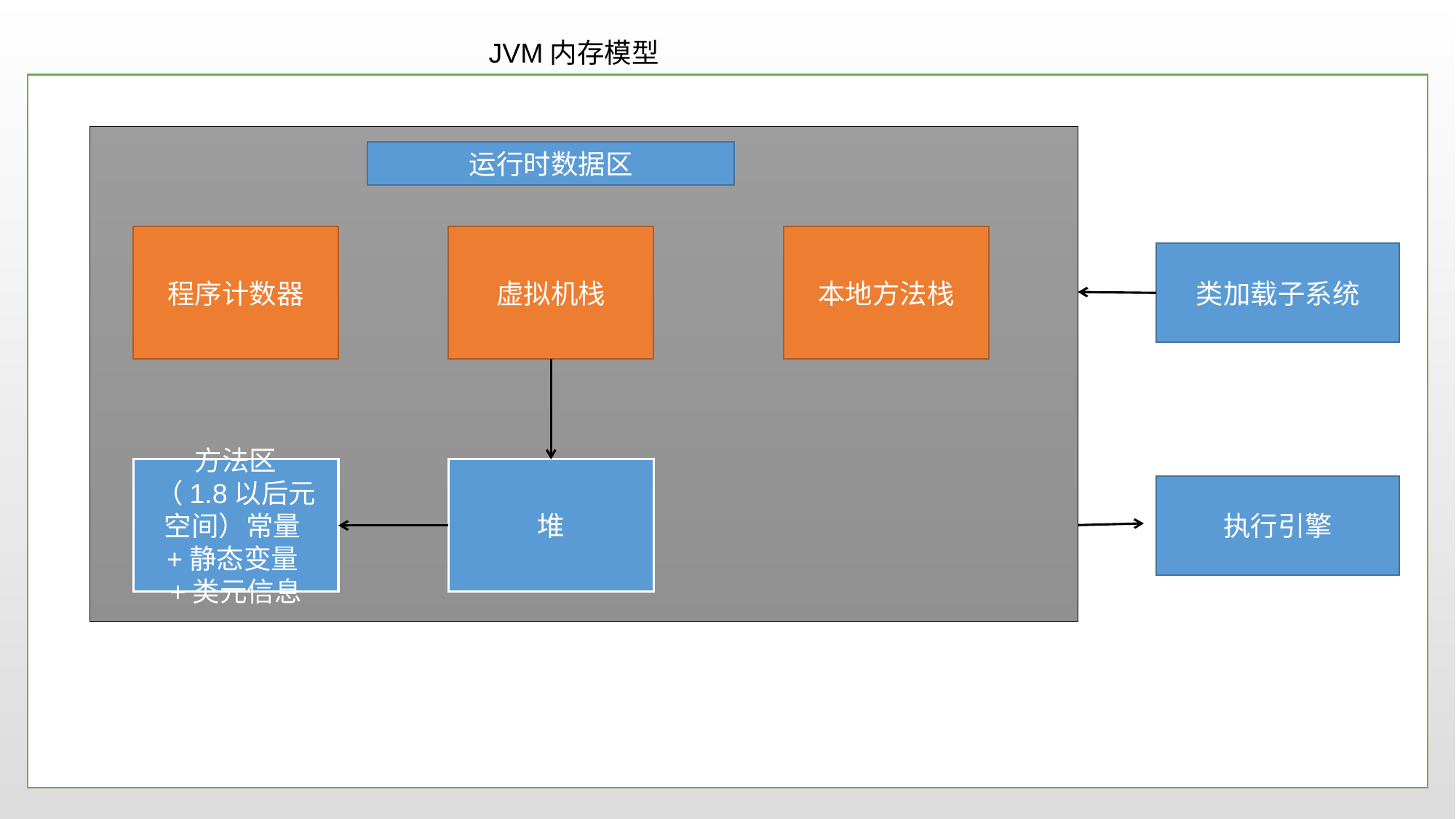

JVM内存模型

运行时数据区
程序计数器
虚拟机栈
本地方法栈
类加载子系统
方法区
（1.8以后元空间）常量+静态变量+类元信息
堆
执行引擎